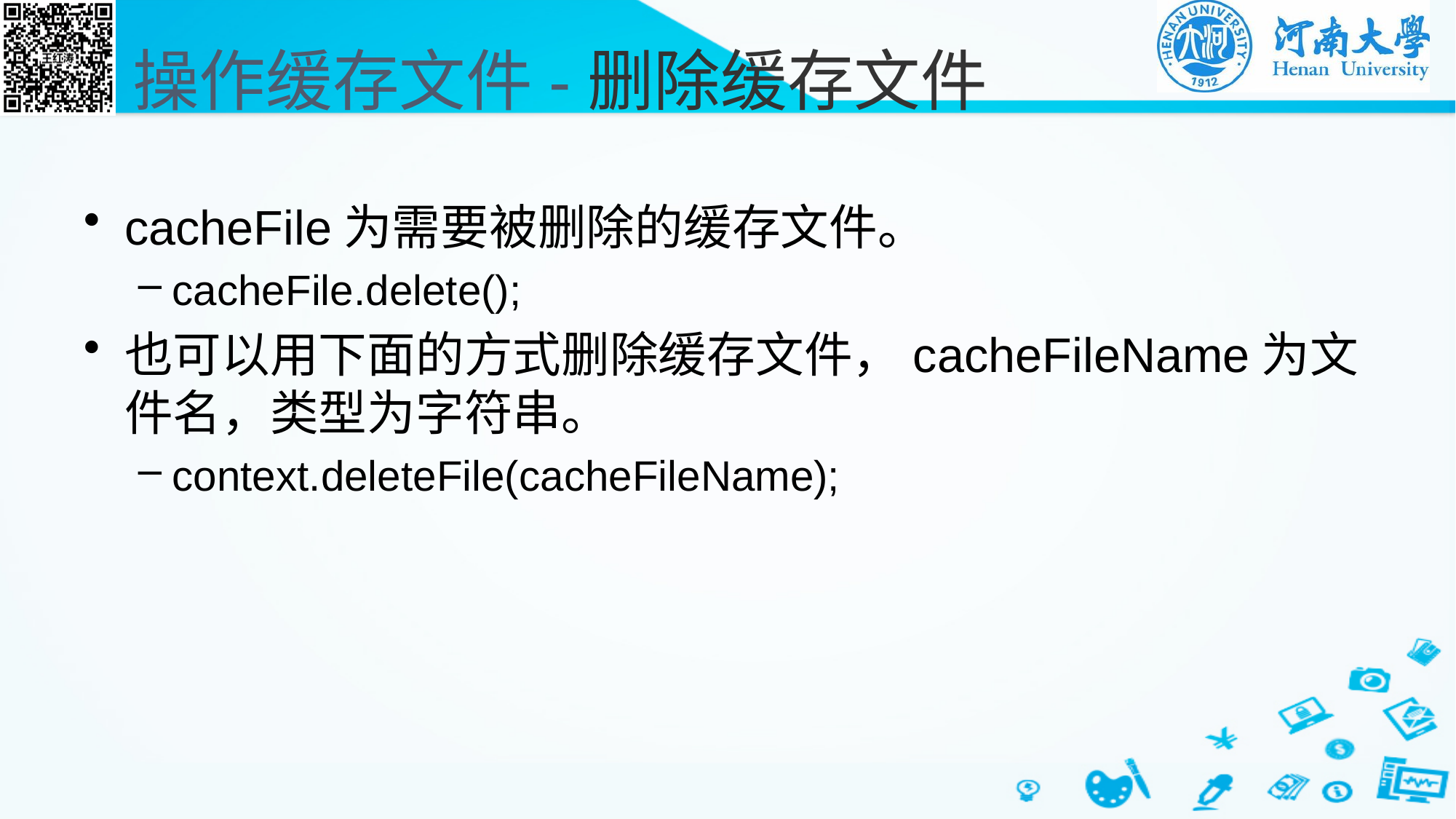

# 操作缓存文件-删除缓存文件
cacheFile为需要被删除的缓存文件。
cacheFile.delete();
也可以用下面的方式删除缓存文件，cacheFileName为文件名，类型为字符串。
context.deleteFile(cacheFileName);